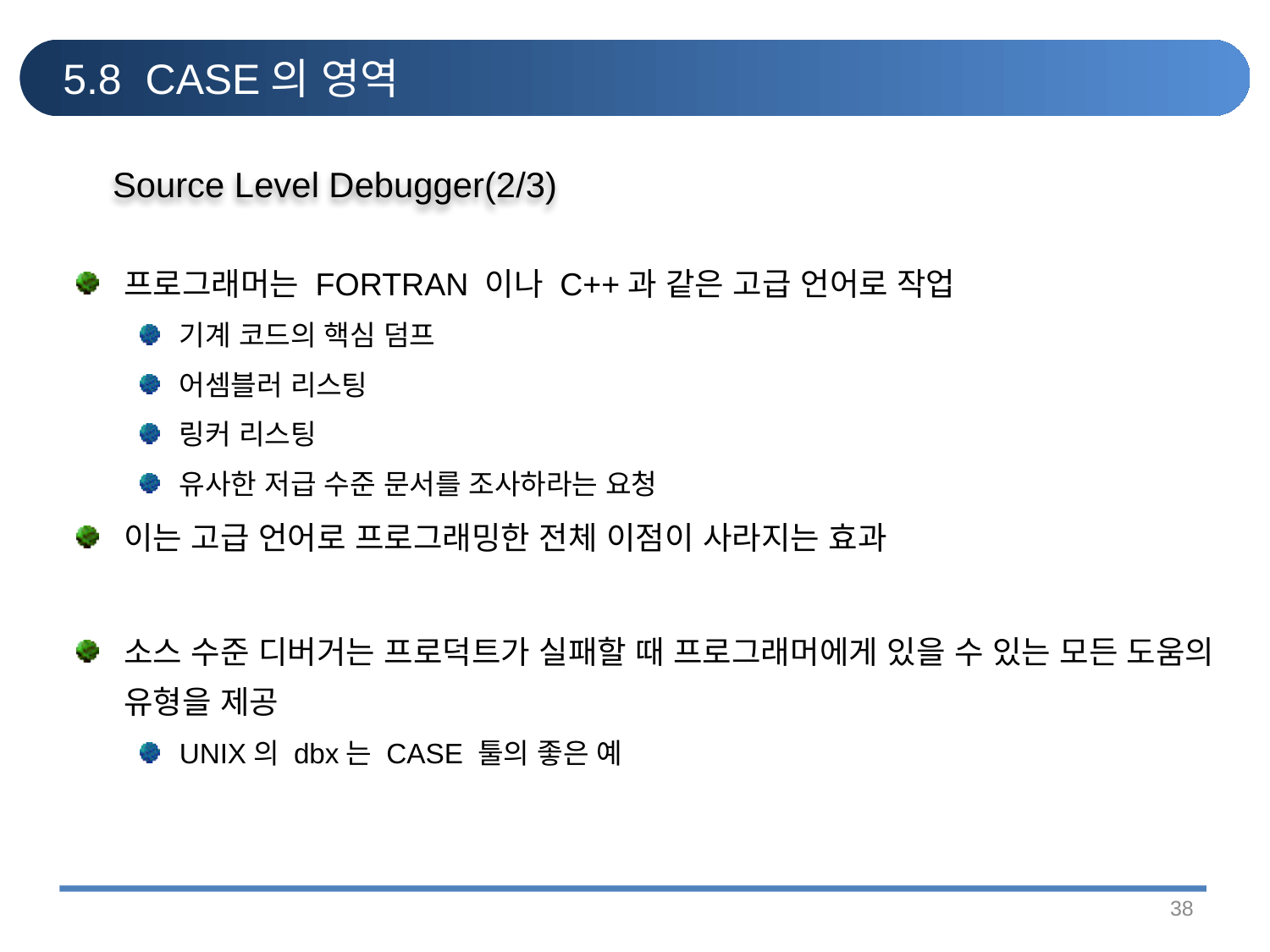

# 5.8  CASE의 영역
Source Level Debugger(2/3)
프로그래머는 FORTRAN 이나 C++과 같은 고급 언어로 작업
기계 코드의 핵심 덤프
어셈블러 리스팅
링커 리스팅
유사한 저급 수준 문서를 조사하라는 요청
이는 고급 언어로 프로그래밍한 전체 이점이 사라지는 효과

소스 수준 디버거는 프로덕트가 실패할 때 프로그래머에게 있을 수 있는 모든 도움의 유형을 제공
UNIX의 dbx는 CASE 툴의 좋은 예
38